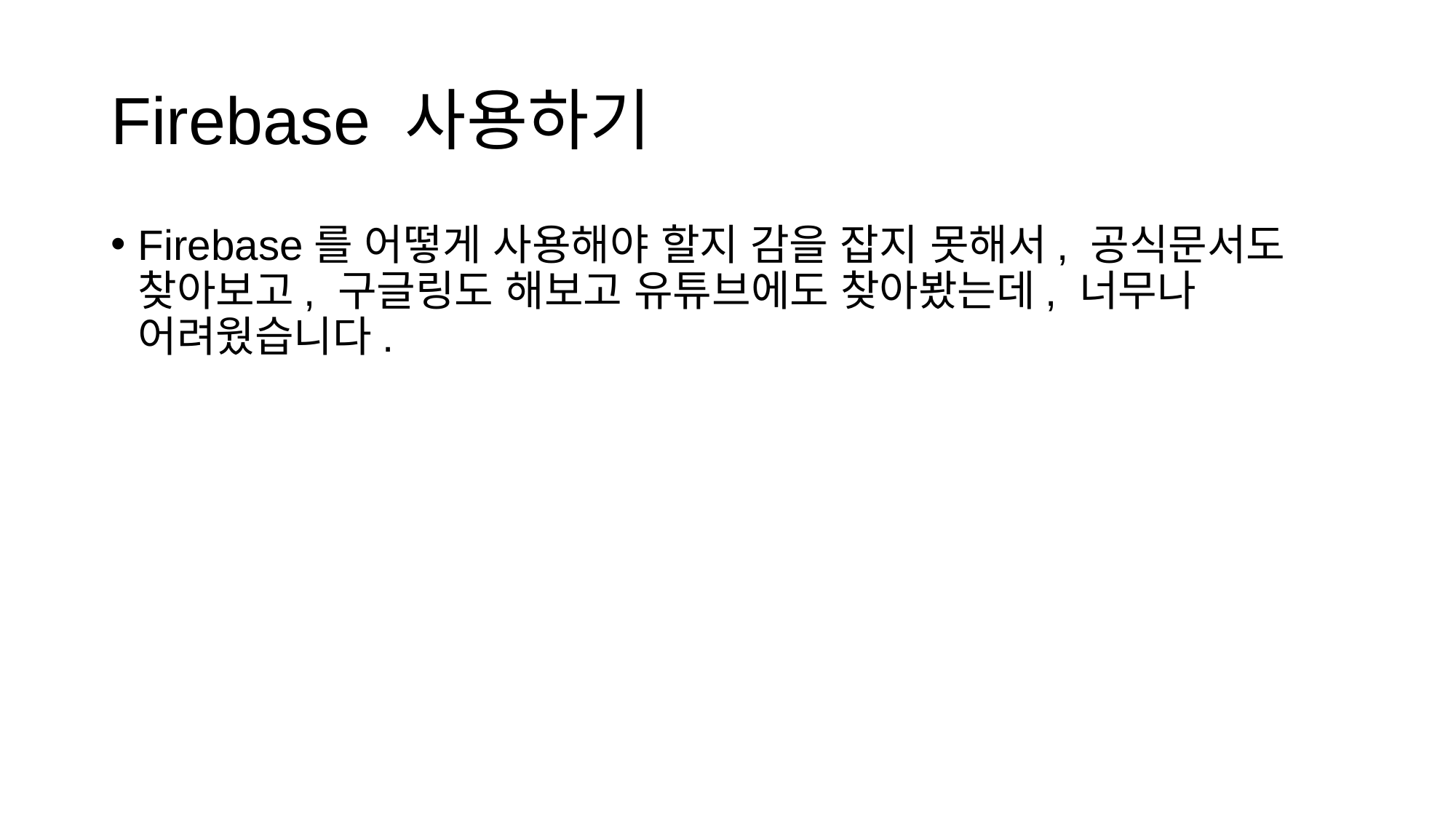

# Firebase 사용하기
Firebase를 어떻게 사용해야 할지 감을 잡지 못해서, 공식문서도 찾아보고, 구글링도 해보고 유튜브에도 찾아봤는데, 너무나 어려웠습니다.